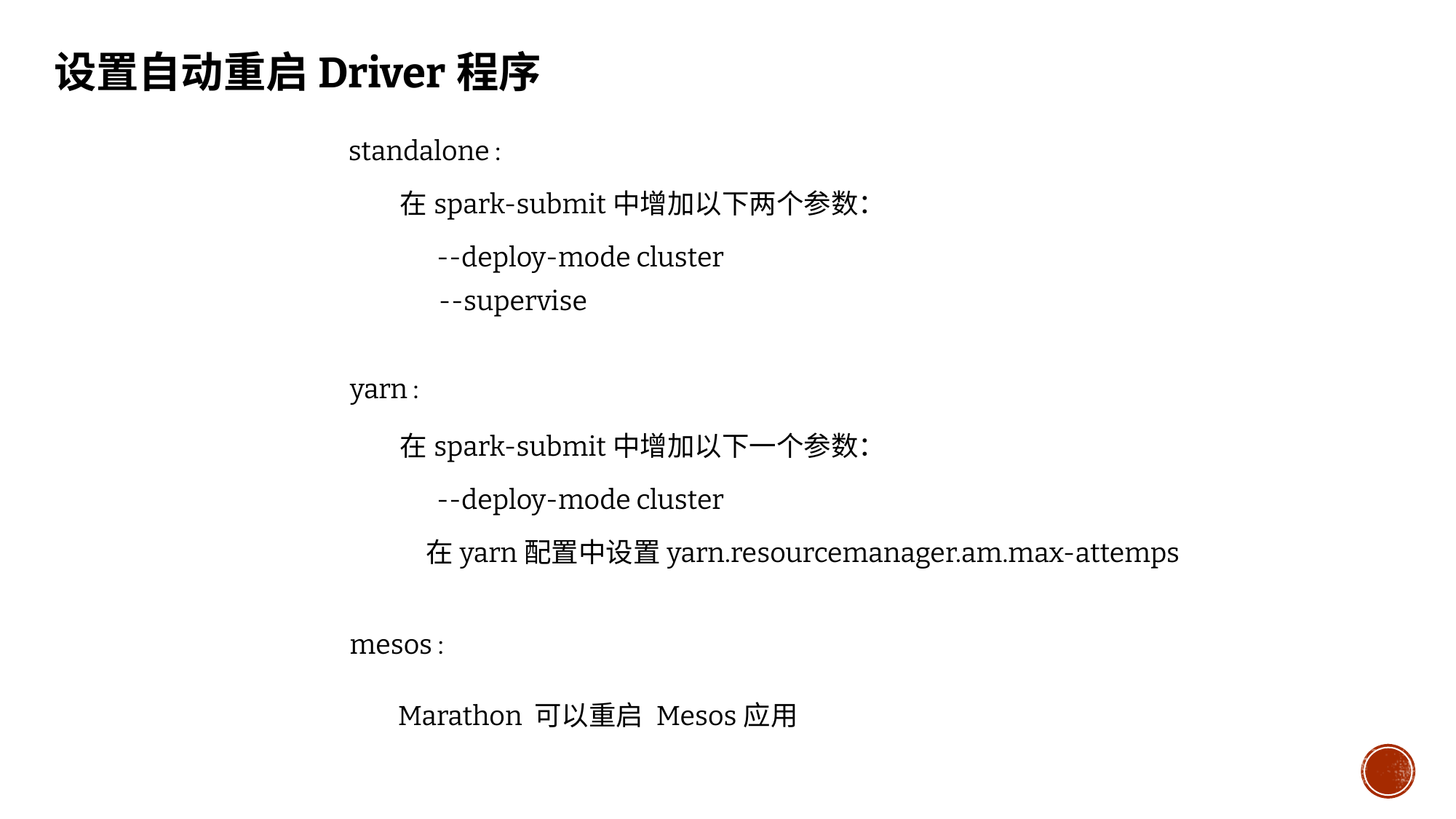

设置自动重启Driver程序
standalone :
在spark-submit中增加以下两个参数：
--deploy-mode cluster
--supervise
yarn :
在spark-submit中增加以下一个参数：
--deploy-mode cluster
在yarn配置中设置yarn.resourcemanager.am.max-attemps
mesos :
Marathon 可以重启 Mesos应用